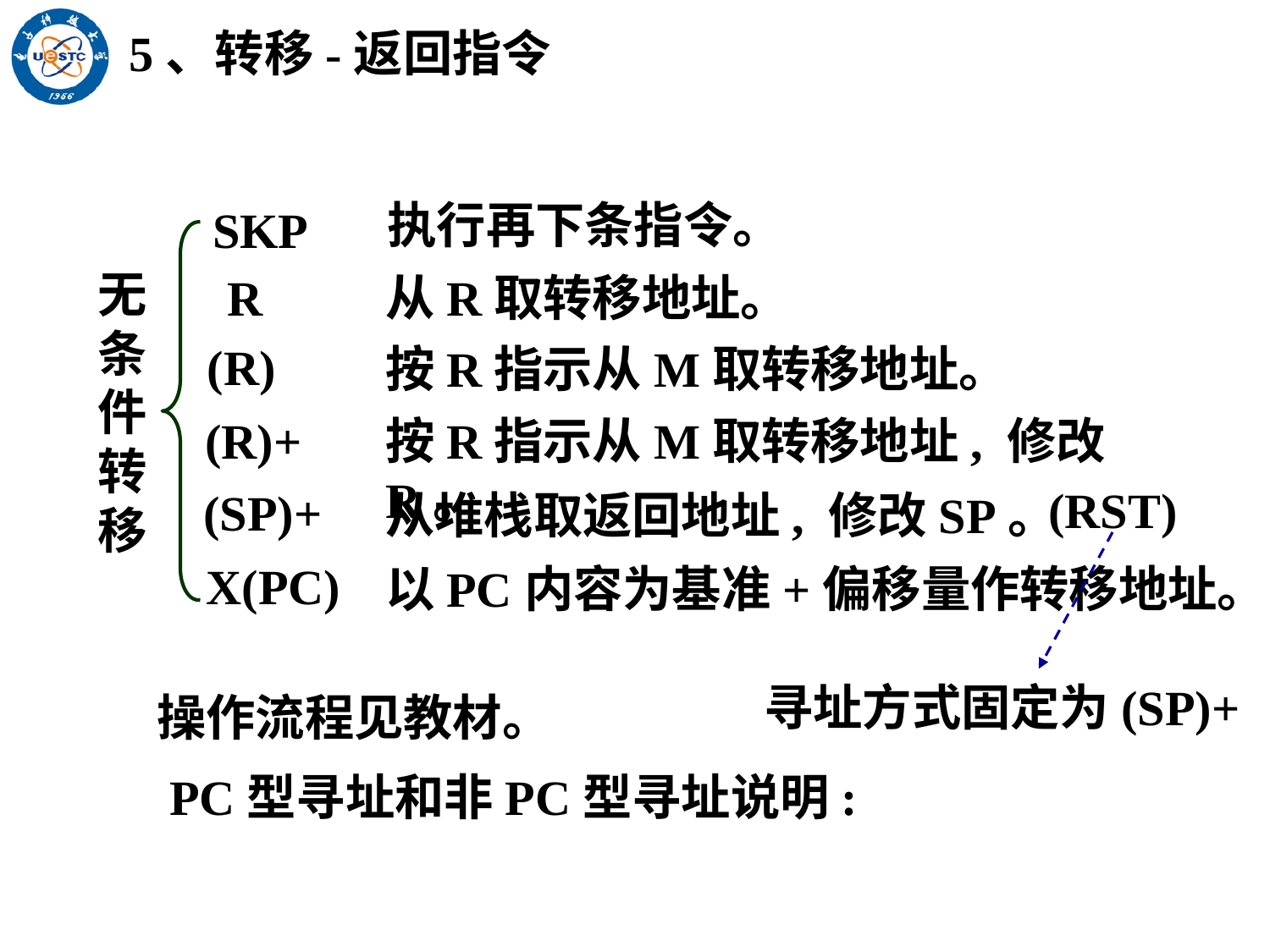

5、转移-返回指令
执行再下条指令。
SKP

无条件转移
R
从R取转移地址。
(R)
按R指示从M取转移地址。
(R)+
按R指示从M取转移地址, 修改R。
(RST)
(SP)+
从堆栈取返回地址, 修改SP。

X(PC)
以PC内容为基准+偏移量作转移地址。
寻址方式固定为(SP)+
操作流程见教材。
PC型寻址和非PC型寻址说明: